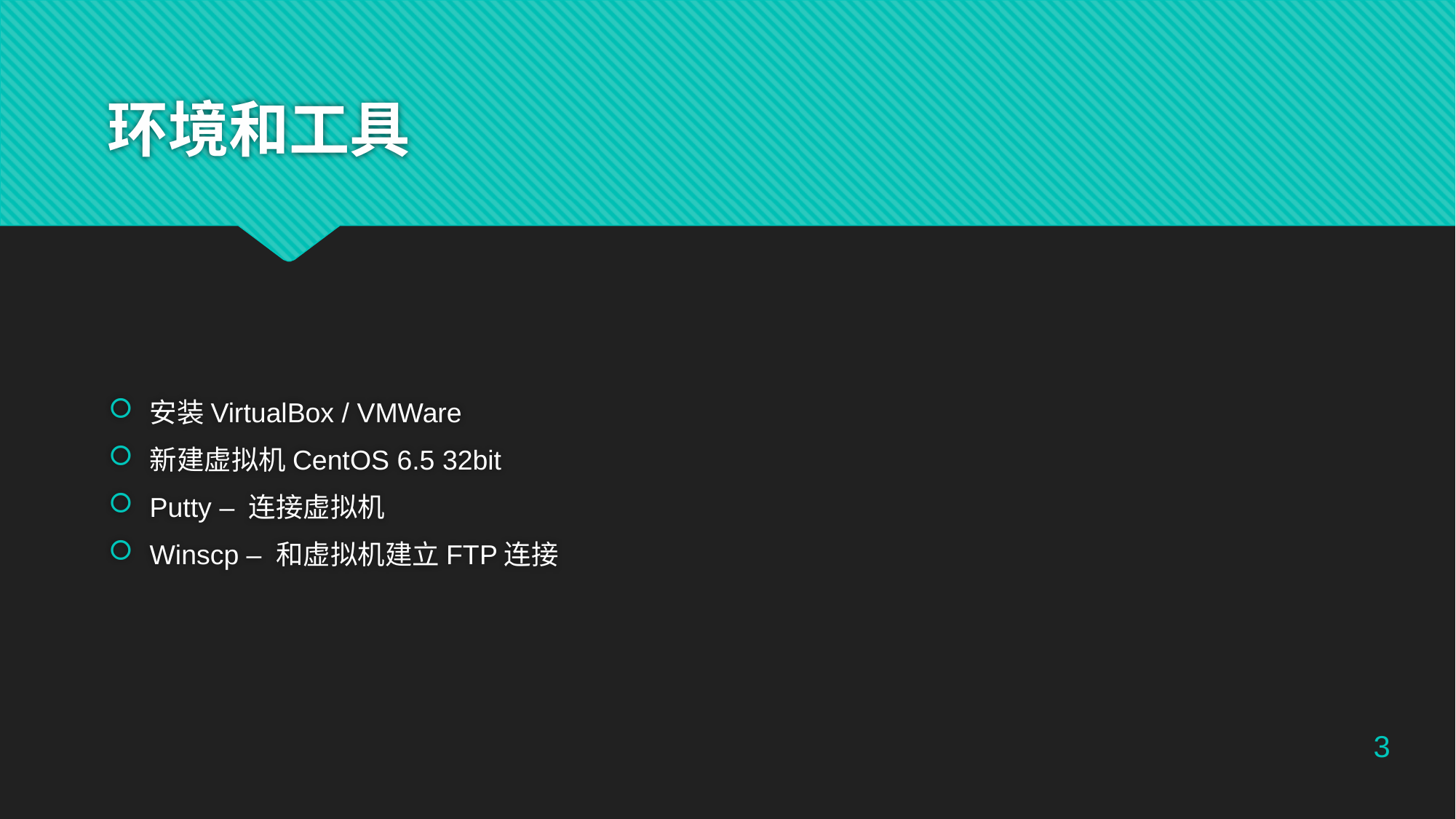

# 环境和工具
安装VirtualBox / VMWare
新建虚拟机CentOS 6.5 32bit
Putty – 连接虚拟机
Winscp – 和虚拟机建立FTP连接
3